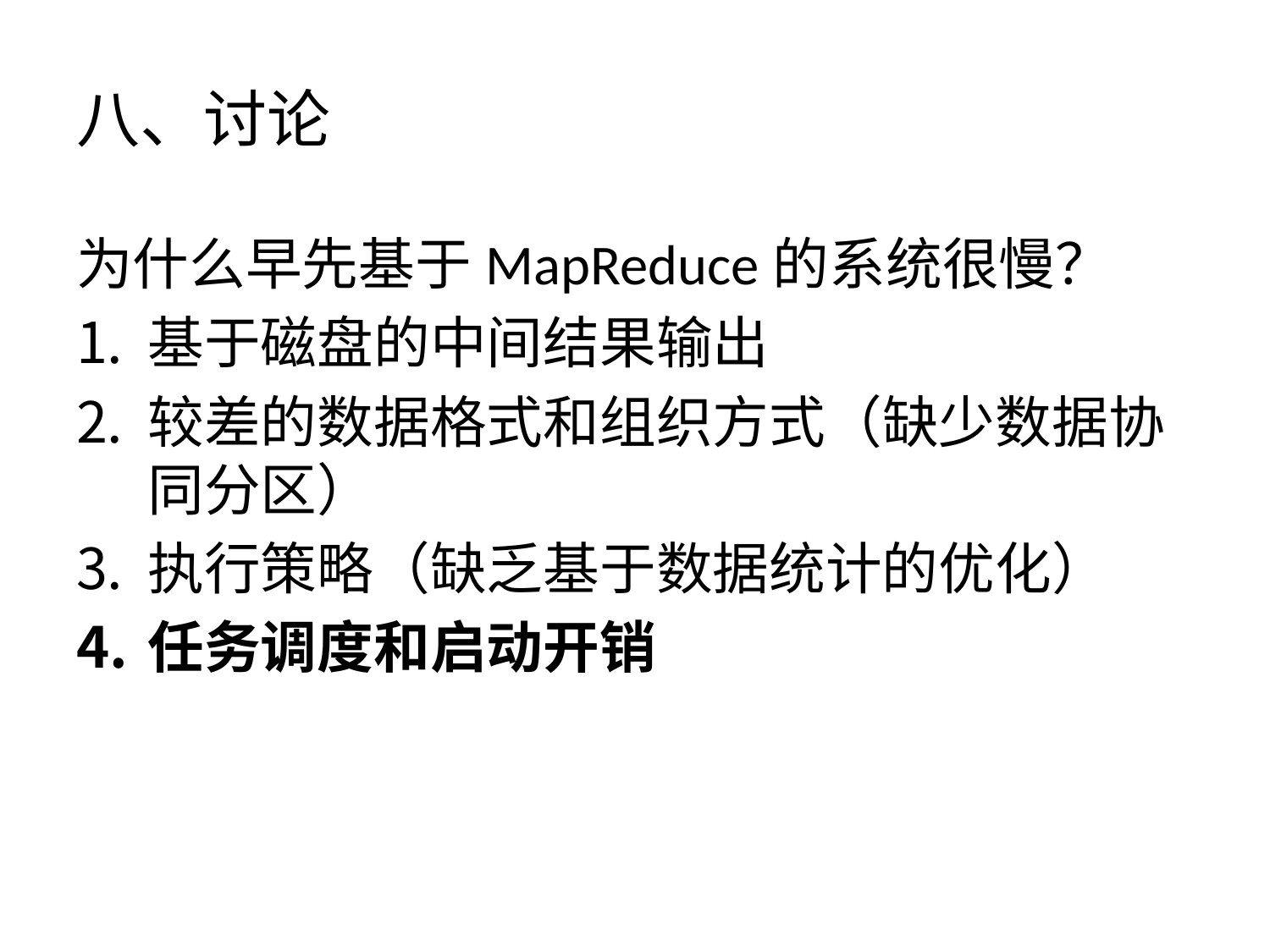

# 八、讨论
为什么早先基于MapReduce的系统很慢？
基于磁盘的中间结果输出
较差的数据格式和组织方式（缺少数据协同分区）
执行策略（缺乏基于数据统计的优化）
任务调度和启动开销